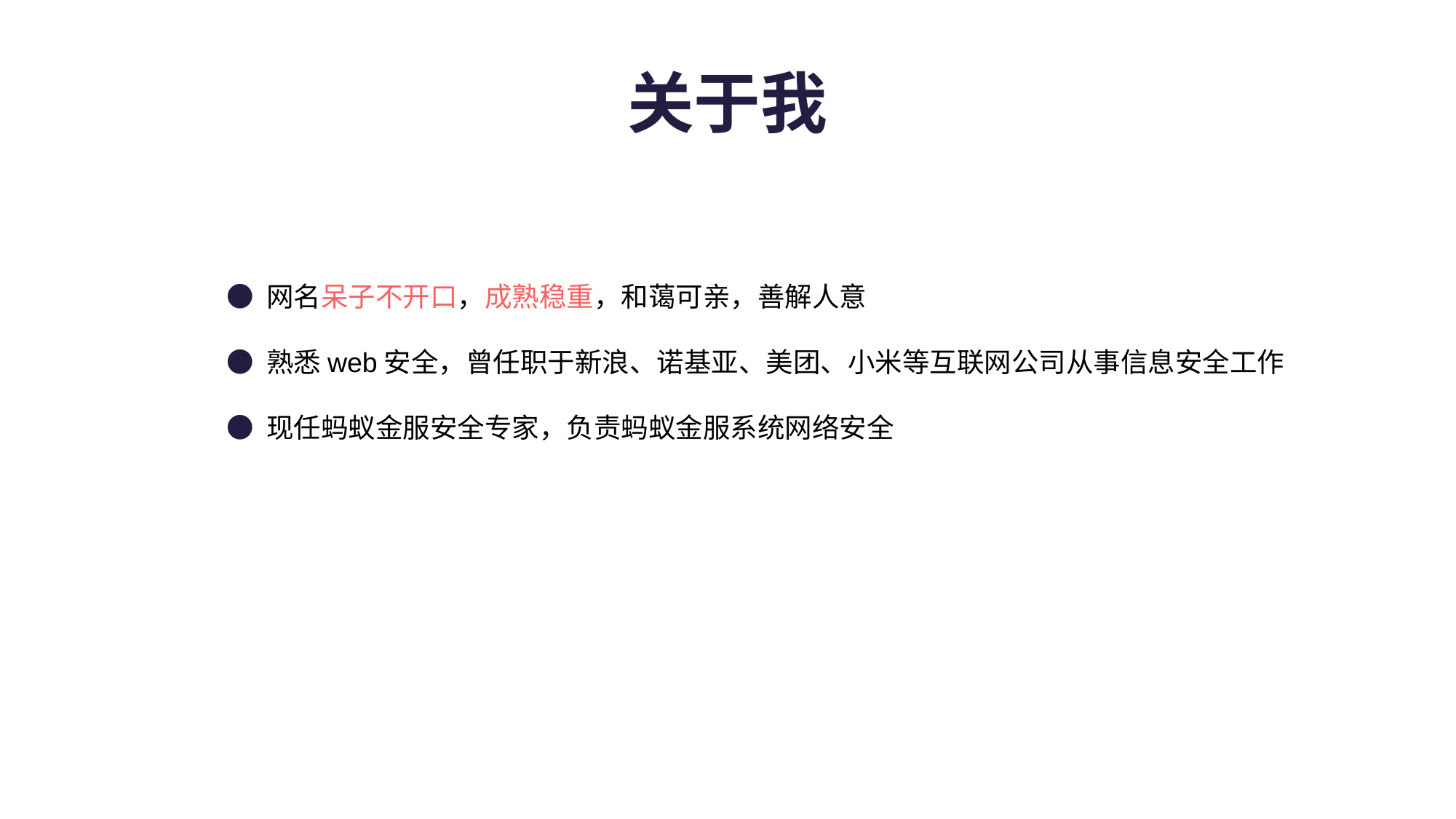

# 关于我
● 网名呆子不开口，成熟稳重，和蔼可亲，善解人意

● 熟悉web安全，曾任职于新浪、诺基亚、美团、小米等互联网公司从事信息安全工作

● 现任蚂蚁金服安全专家，负责蚂蚁金服系统网络安全